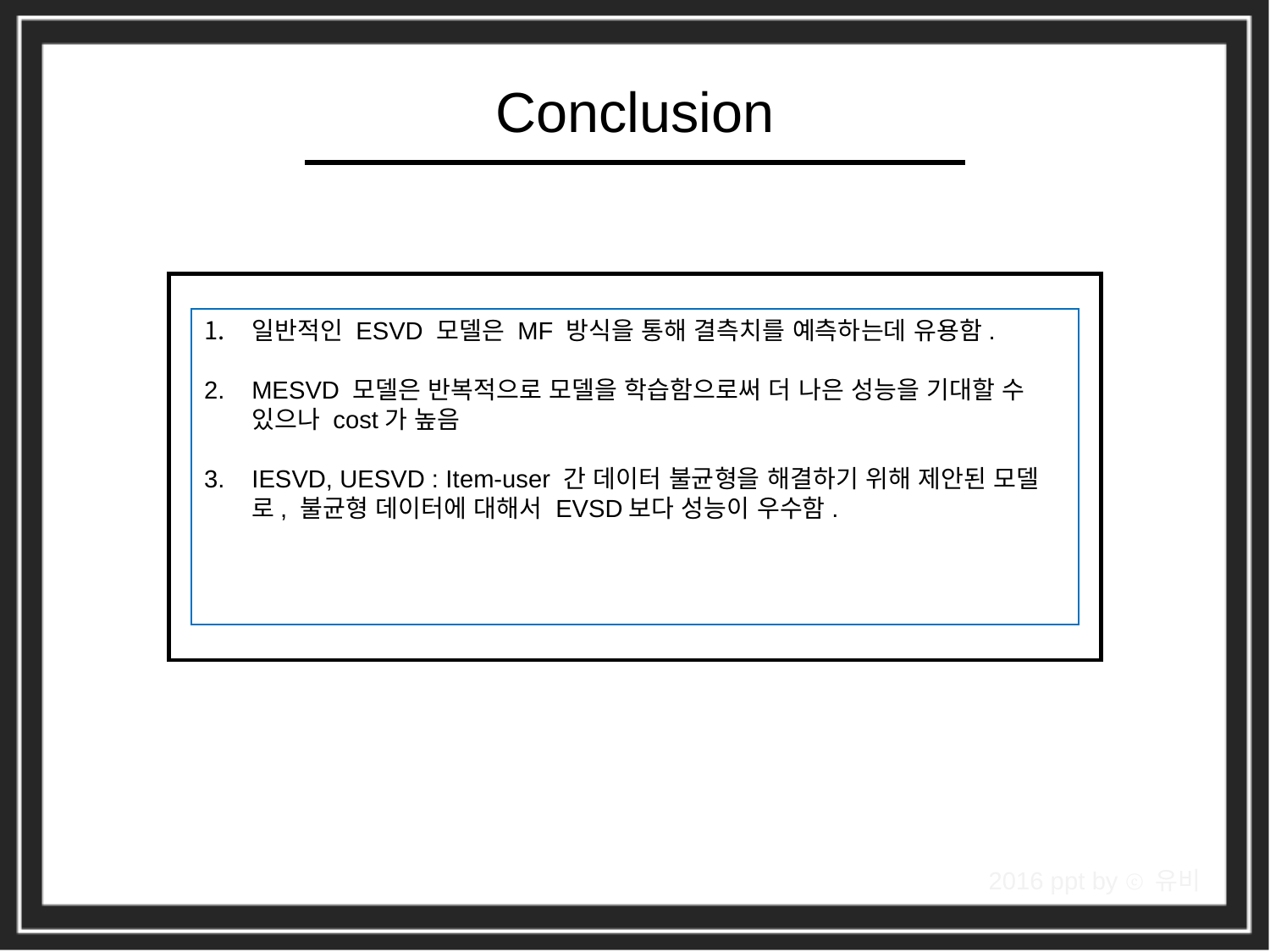

Conclusion

일반적인 ESVD 모델은 MF 방식을 통해 결측치를 예측하는데 유용함.

MESVD 모델은 반복적으로 모델을 학습함으로써 더 나은 성능을 기대할 수 있으나 cost가 높음

IESVD, UESVD : Item-user 간 데이터 불균형을 해결하기 위해 제안된 모델로, 불균형 데이터에 대해서 EVSD보다 성능이 우수함.

2016 ppt by ⓒ 유비